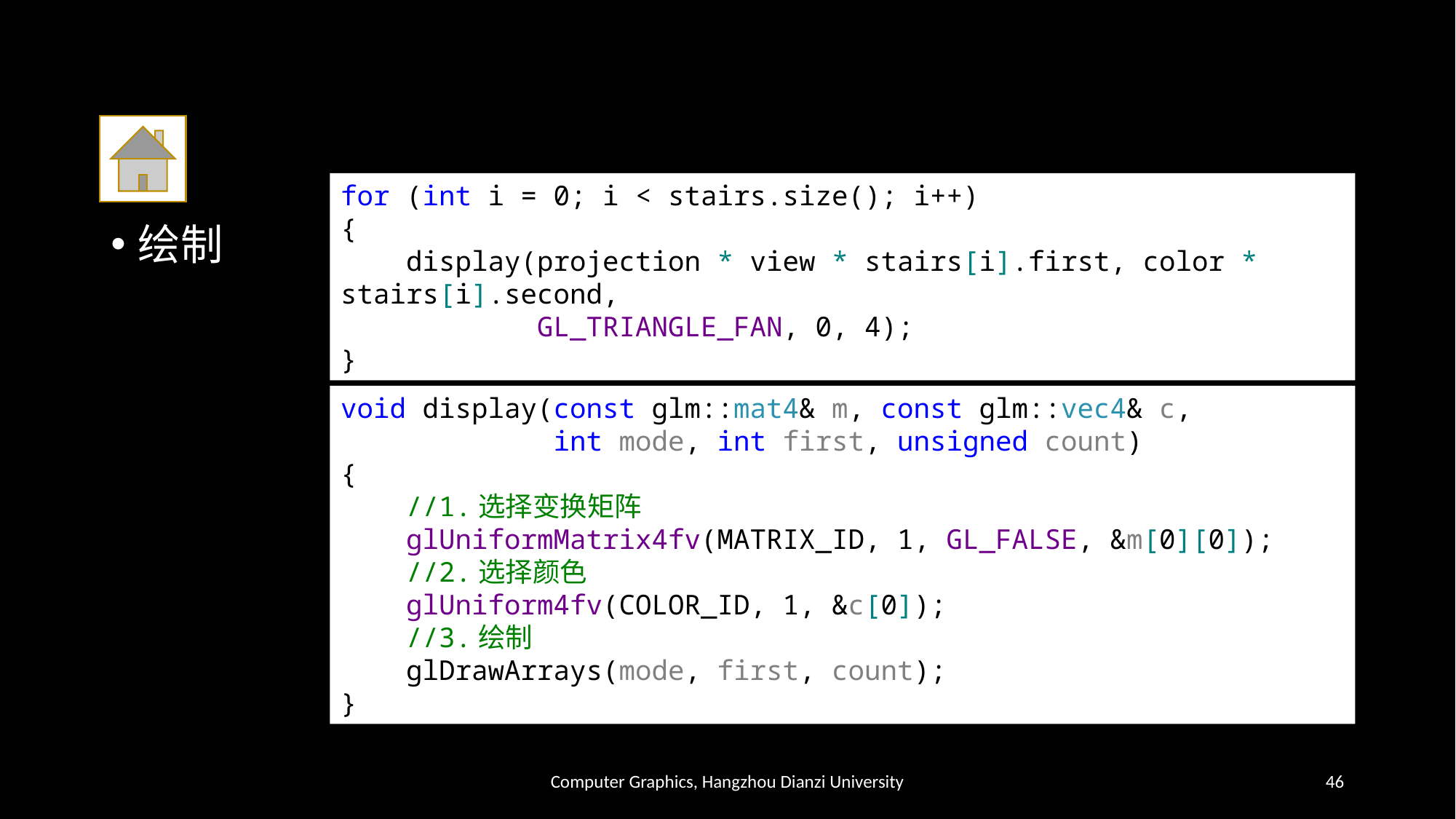

#

for (int i = 0; i < stairs.size(); i++)
{
    display(projection * view * stairs[i].first, color * stairs[i].second,
            GL_TRIANGLE_FAN, 0, 4);
}
绘制
void display(const glm::mat4& m, const glm::vec4& c,
             int mode, int first, unsigned count)
{
    //1.选择变换矩阵
    glUniformMatrix4fv(MATRIX_ID, 1, GL_FALSE, &m[0][0]);
    //2.选择颜色
    glUniform4fv(COLOR_ID, 1, &c[0]);
    //3.绘制
    glDrawArrays(mode, first, count);
}
Computer Graphics, Hangzhou Dianzi University
46